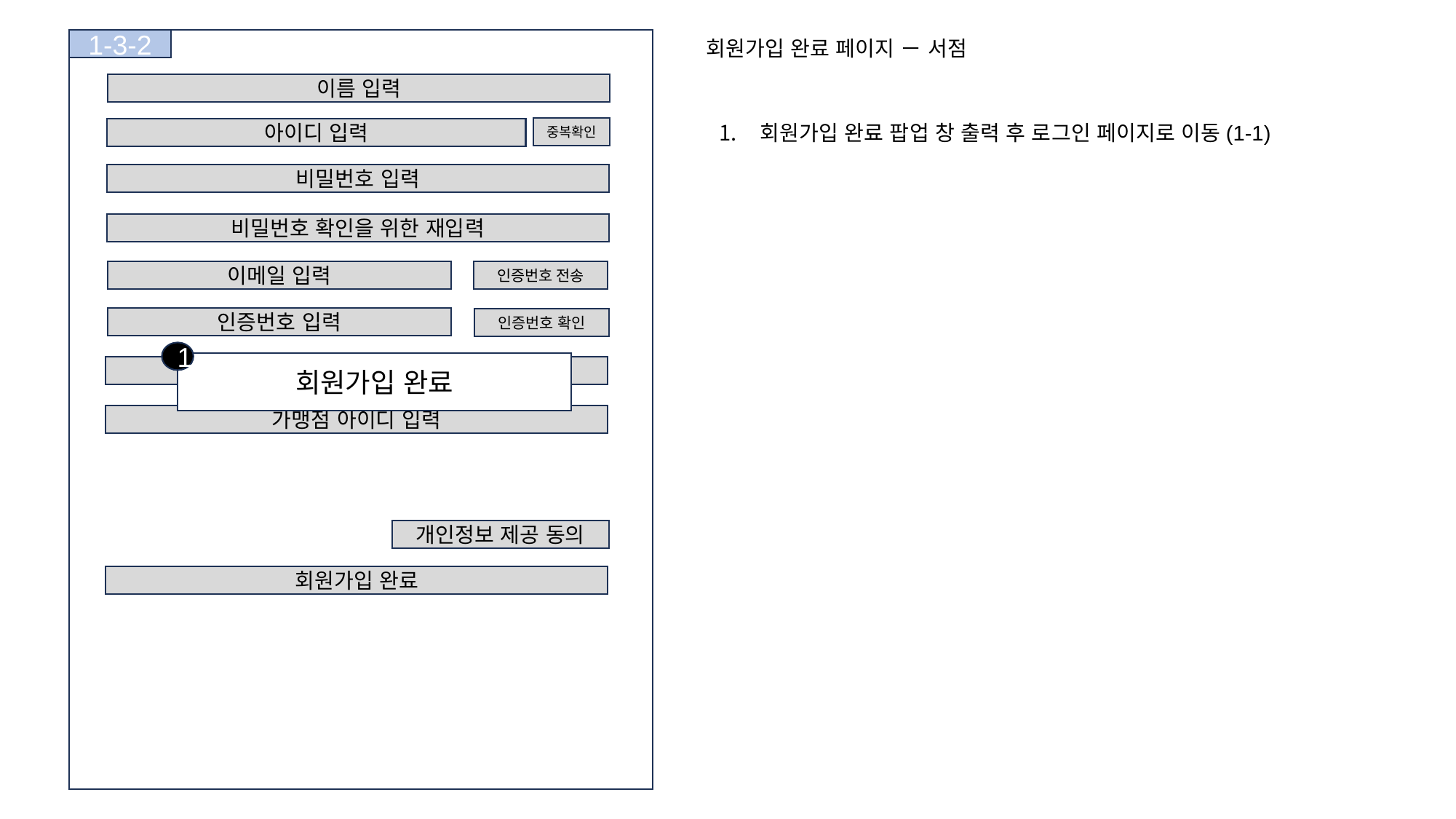

회원가입 완료 페이지 － 서점
1-3-2
이름 입력
회원가입 완료 팝업 창 출력 후 로그인 페이지로 이동(1-1)

중복확인
아이디 입력
비밀번호 입력
비밀번호 확인을 위한 재입력
이메일 입력
인증번호 전송
인증번호 입력
인증번호 확인
1
회원가입 완료
전화번호 입력
가맹점 아이디 입력
개인정보 제공 동의
회원가입 완료